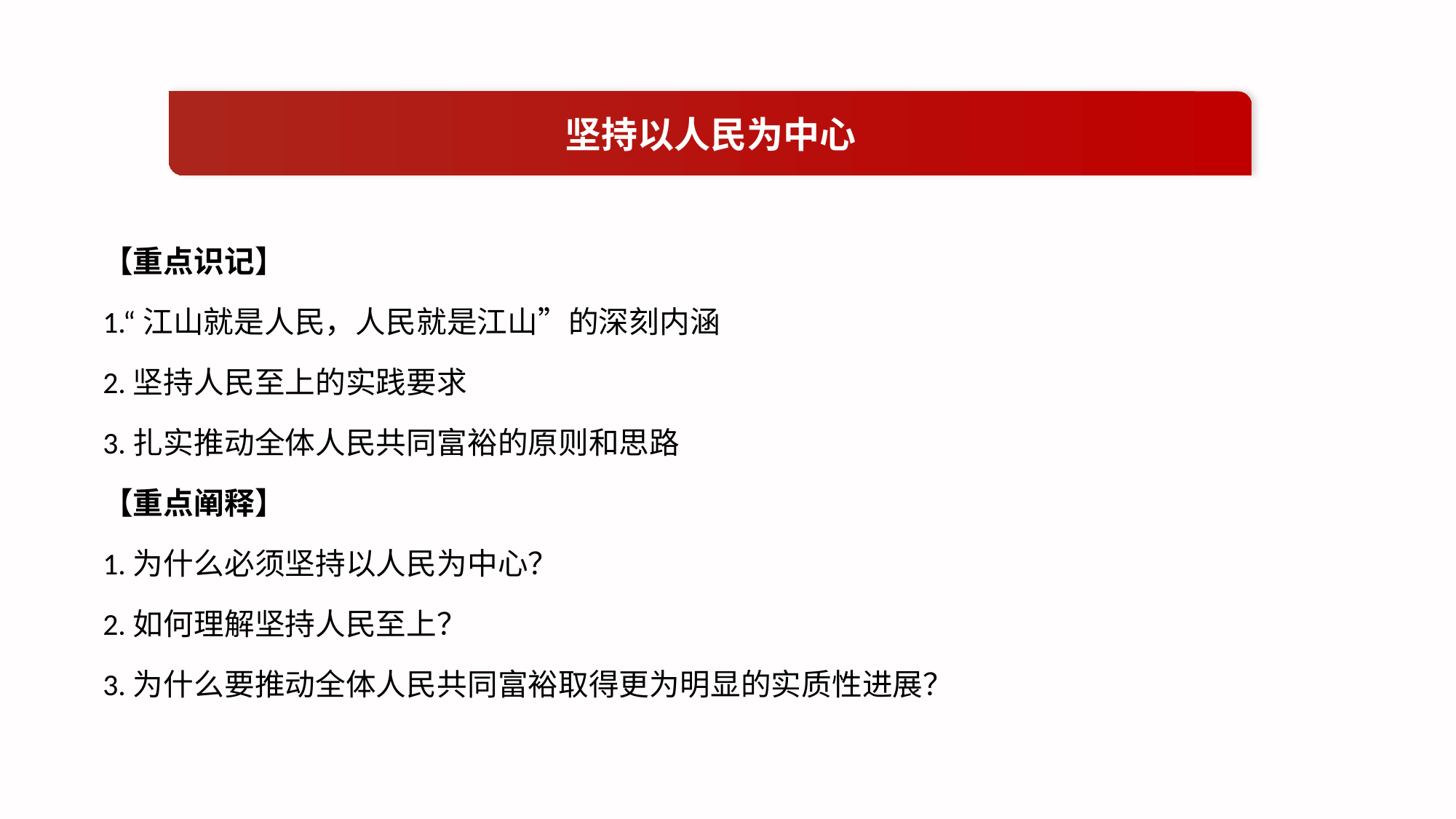

坚持以人民为中心
【重点识记】
1.“江山就是人民，人民就是江山”的深刻内涵
2.坚持人民至上的实践要求
3.扎实推动全体人民共同富裕的原则和思路
【重点阐释】
1.为什么必须坚持以人民为中心？
2.如何理解坚持人民至上？
3.为什么要推动全体人民共同富裕取得更为明显的实质性进展？